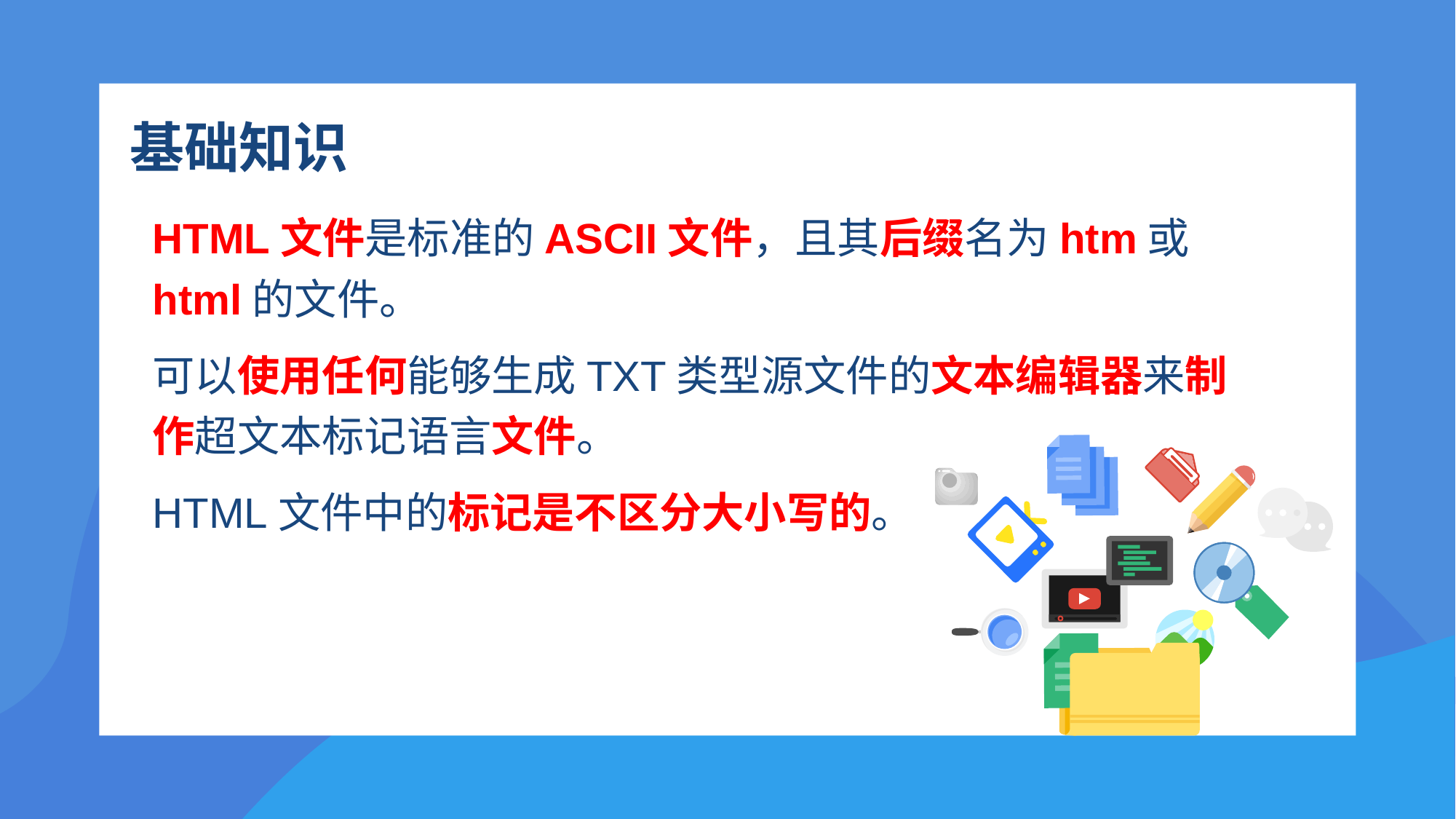

# 基础知识
HTML文件是标准的ASCII文件，且其后缀名为htm或html的文件。
可以使用任何能够生成TXT类型源文件的文本编辑器来制作超文本标记语言文件。
HTML文件中的标记是不区分大小写的。